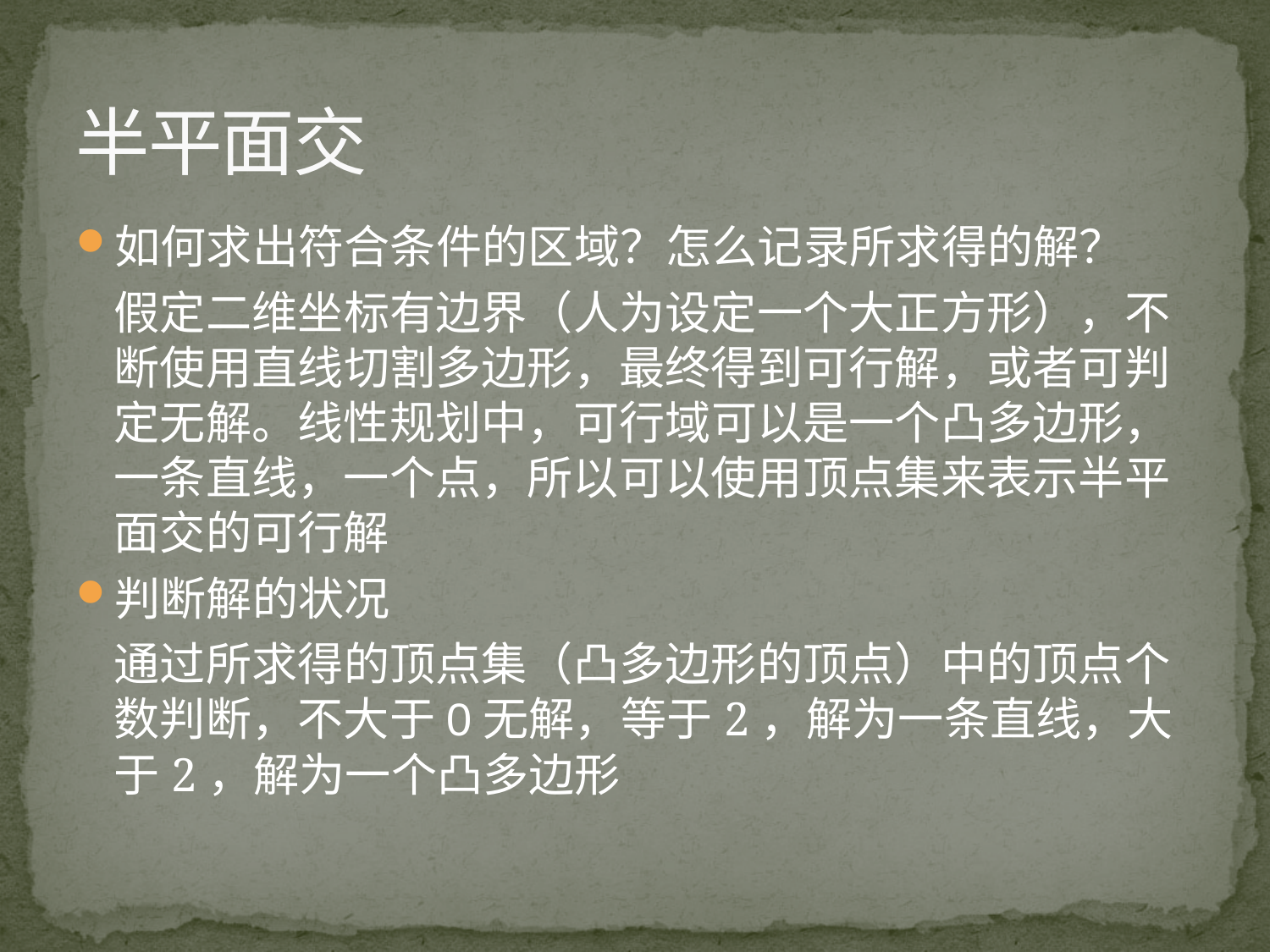

# 半平面交
如何求出符合条件的区域？怎么记录所求得的解？
	假定二维坐标有边界（人为设定一个大正方形），不断使用直线切割多边形，最终得到可行解，或者可判定无解。线性规划中，可行域可以是一个凸多边形，一条直线，一个点，所以可以使用顶点集来表示半平面交的可行解
判断解的状况
	通过所求得的顶点集（凸多边形的顶点）中的顶点个数判断，不大于0无解，等于2，解为一条直线，大于2，解为一个凸多边形